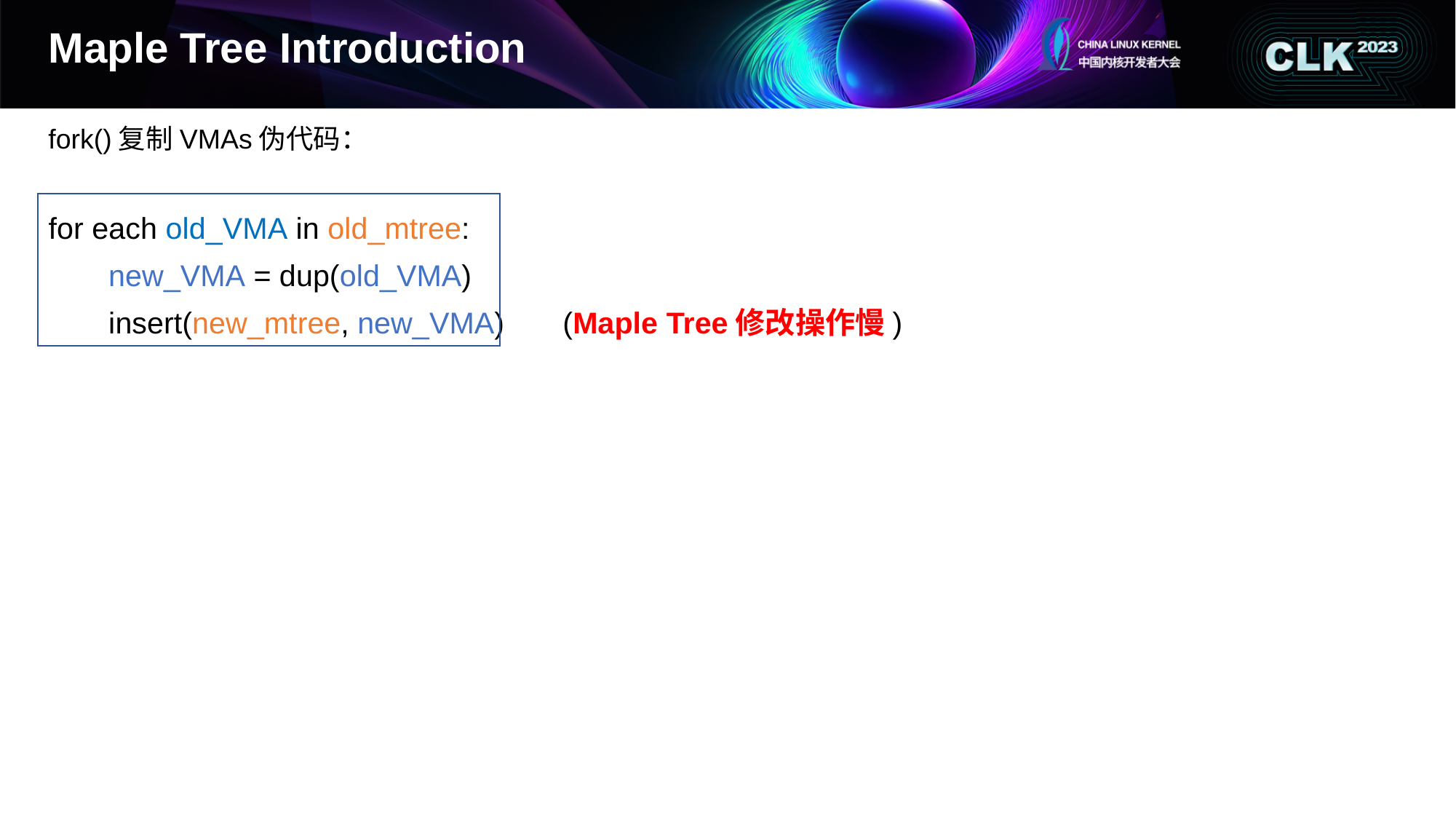

# Maple Tree Introduction
fork()复制VMAs伪代码：

for each old_VMA in old_mtree:
new_VMA = dup(old_VMA)
insert(new_mtree, new_VMA)       (Maple Tree修改操作慢)